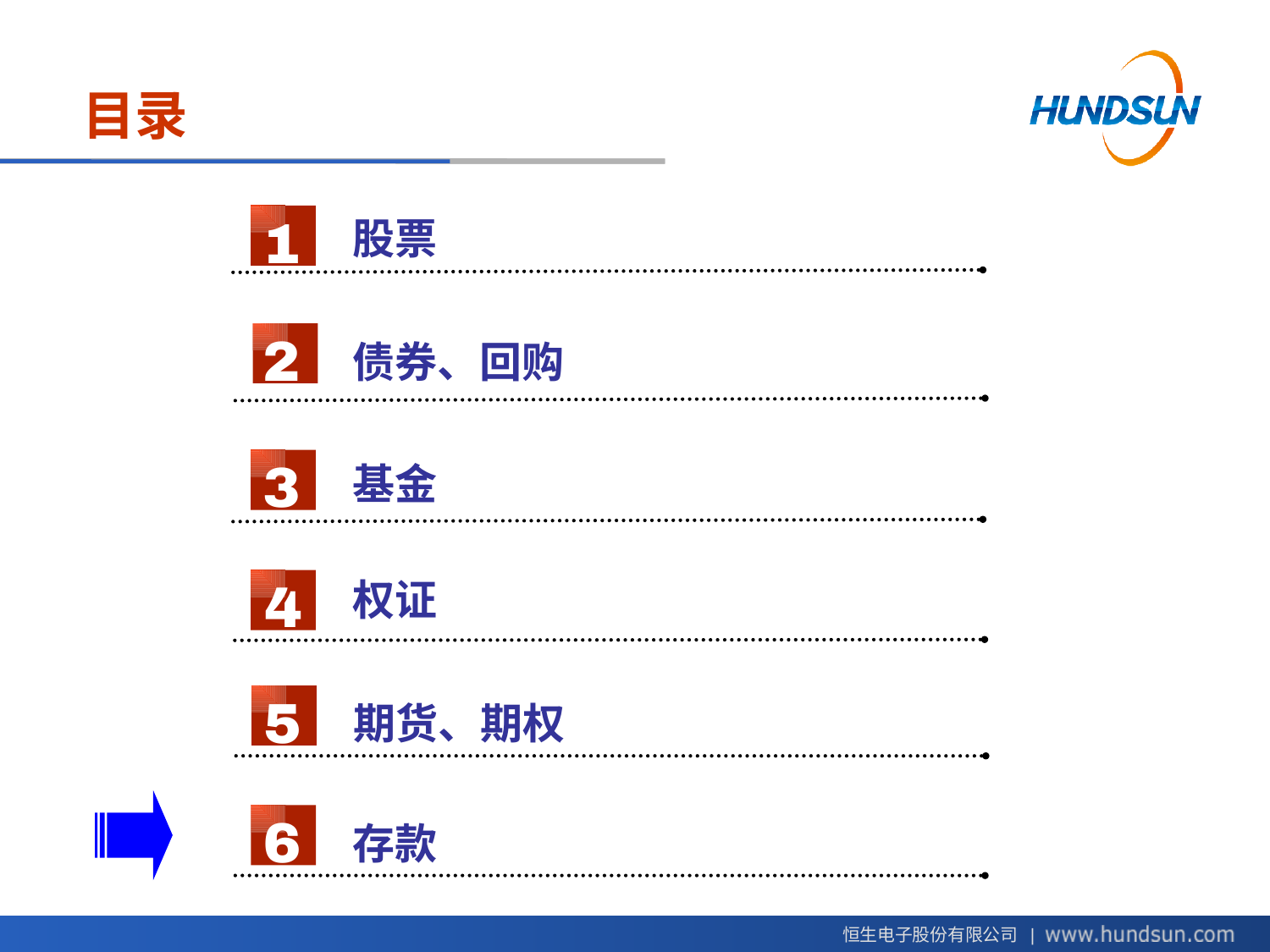

# 目录
1

股票

2

债券、回购

3

基金

4

权证

5

期货、期权

6

存款